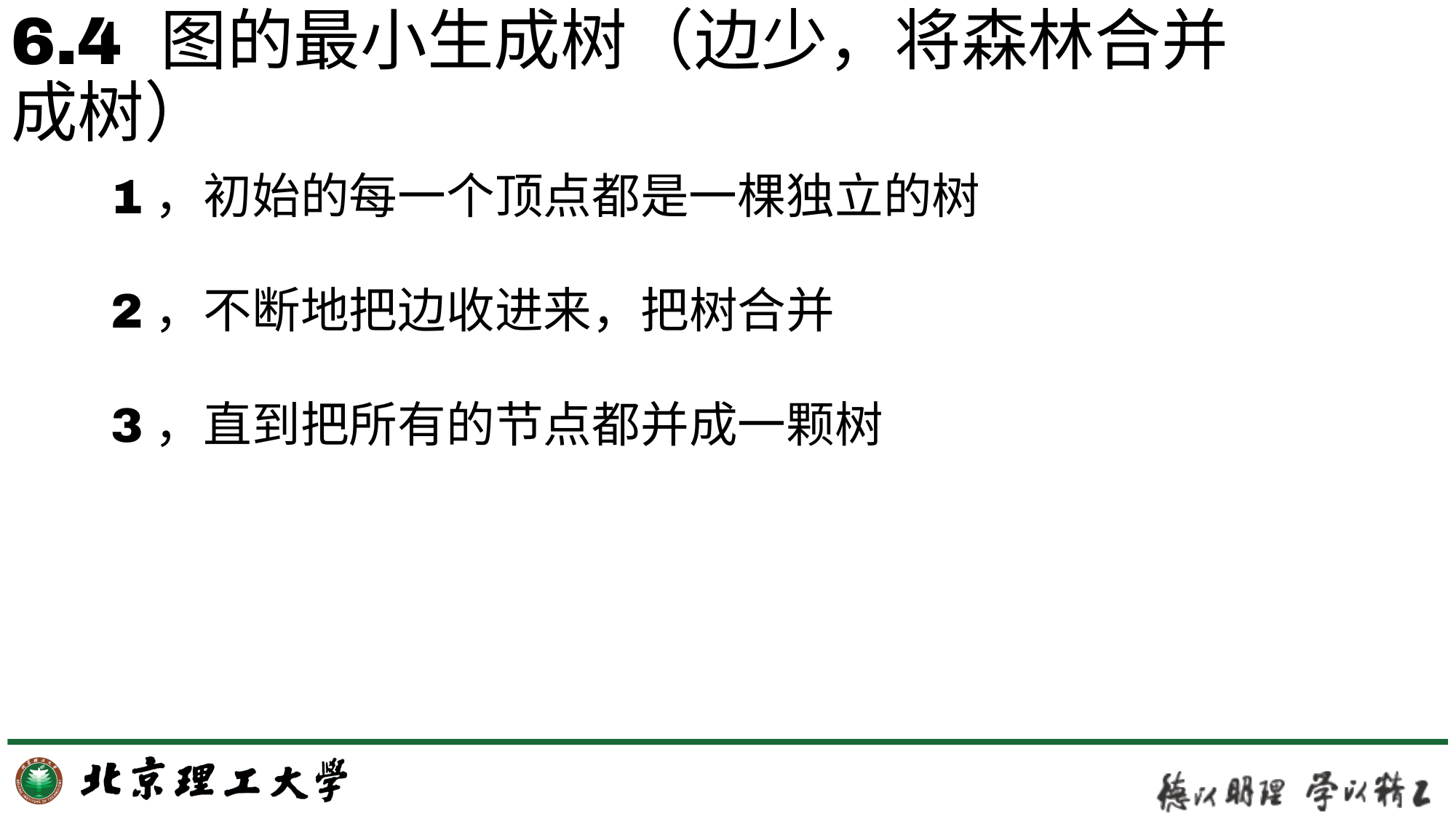

6.4 图的最小生成树（边少，将森林合并成树）
1，初始的每一个顶点都是一棵独立的树

2，不断地把边收进来，把树合并

3，直到把所有的节点都并成一颗树